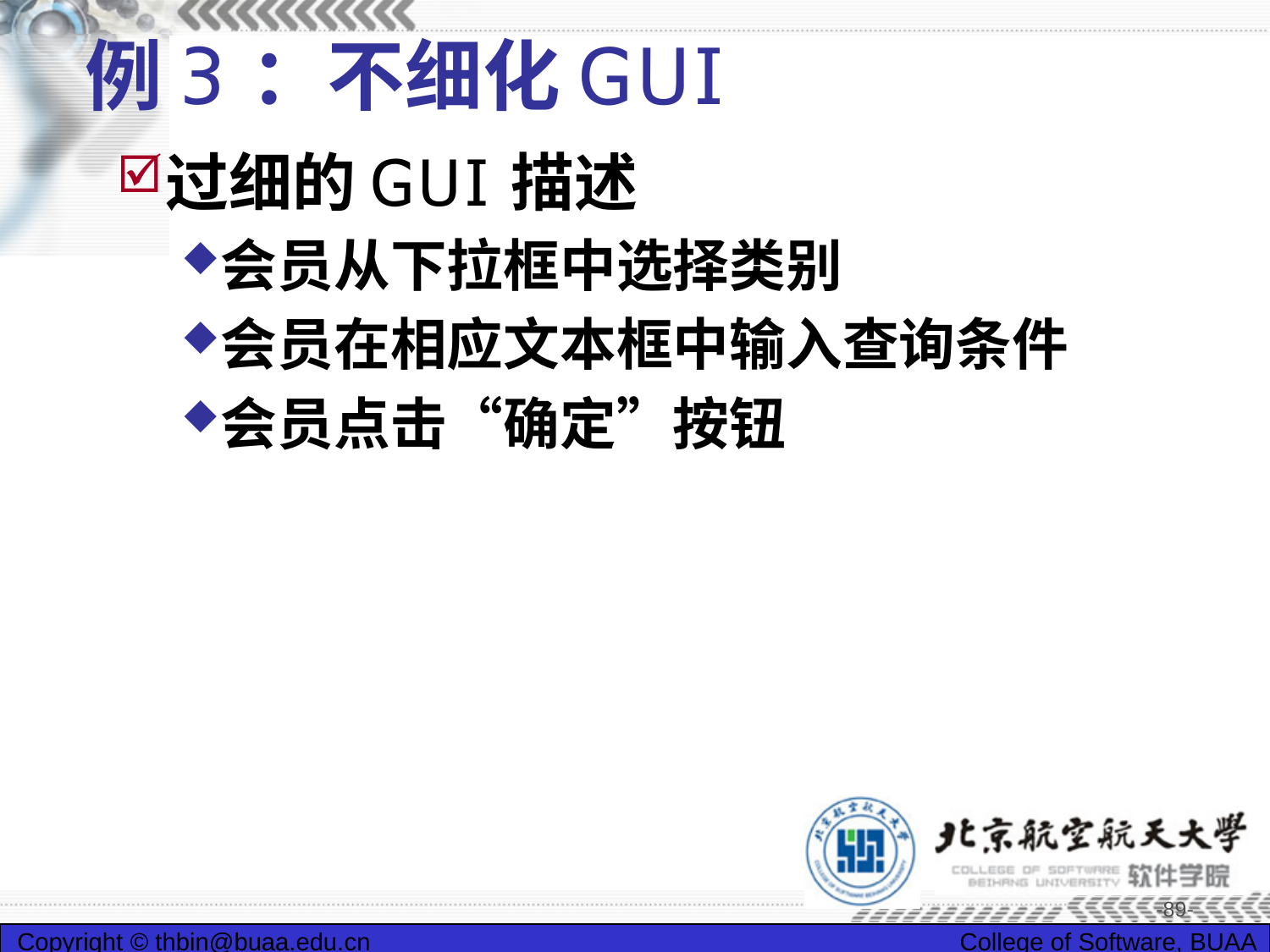

# 例3：不细化GUI
过细的GUI描述
会员从下拉框中选择类别
会员在相应文本框中输入查询条件
会员点击“确定”按钮
-89-